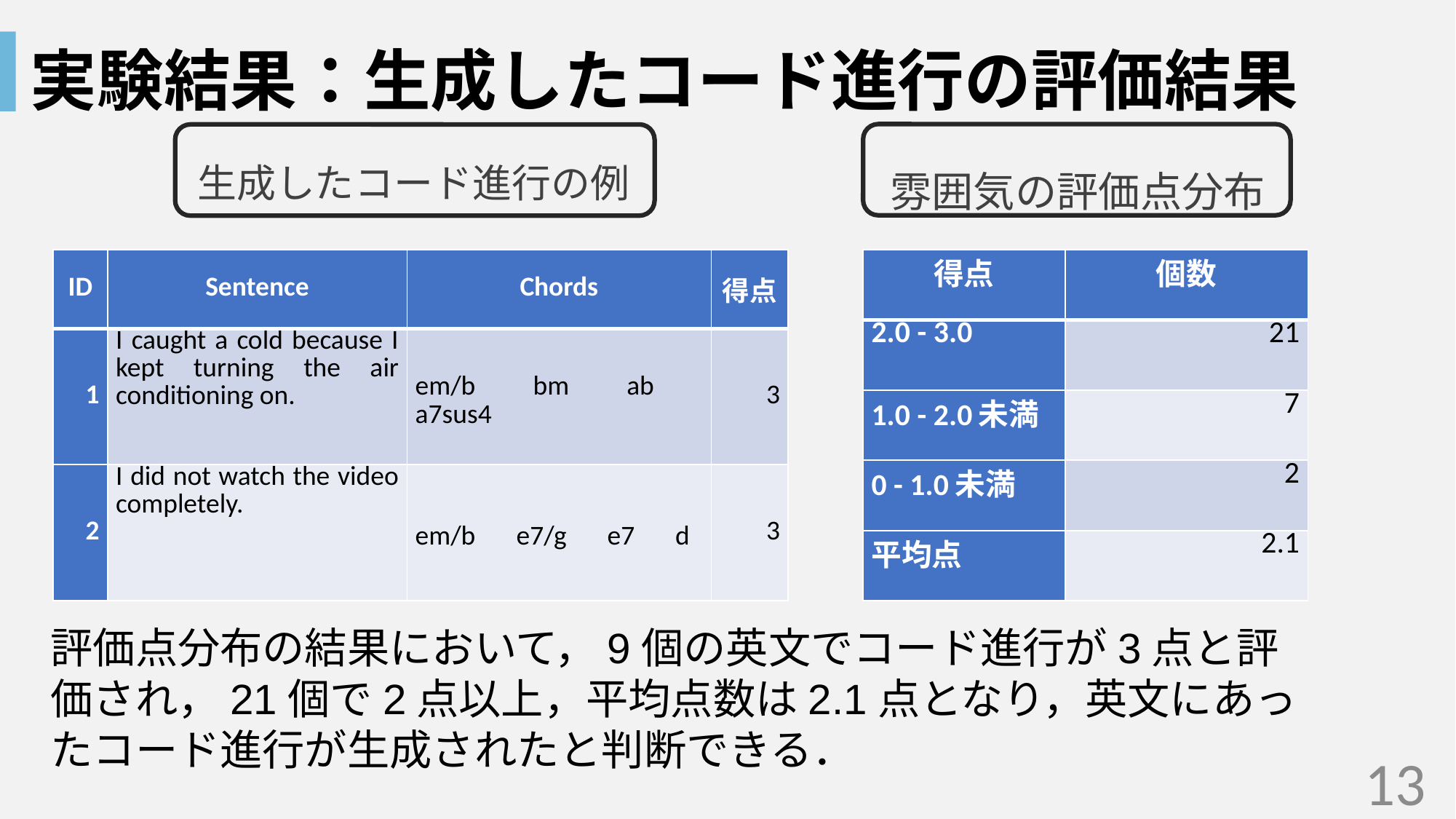

# 実験結果：生成したコード進行の評価結果

生成したコード進行の例
雰囲気の評価点分布
| ID | Sentence | Chords | 得点 |
| --- | --- | --- | --- |
| 1 | I caught a cold because I kept turning the air conditioning on. | em/b　bm　ab　a7sus4 | 3 |
| 2 | I did not watch the video completely. | em/b　e7/g　e7　d | 3 |
| 得点 | 個数 |
| --- | --- |
| 2.0 - 3.0 | 21 |
| 1.0 - 2.0未満 | 7 |
| 0 - 1.0未満 | 2 |
| 平均点 | 2.1 |
評価点分布の結果において，9個の英文でコード進行が3点と評価され，21個で2点以上，平均点数は2.1点となり，英文にあったコード進行が生成されたと判断できる．
13